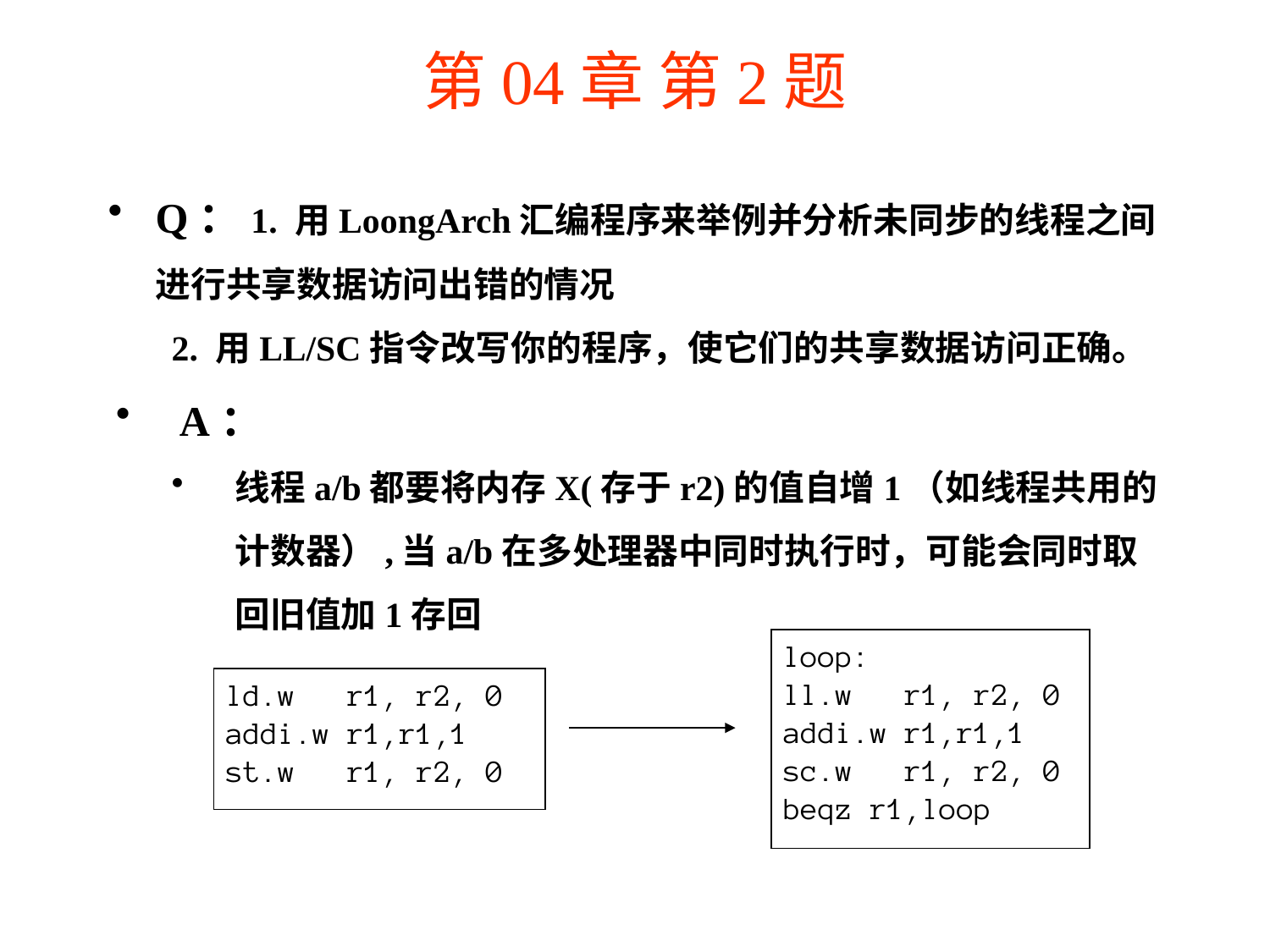

# 第04章 第2题
Q：1. 用LoongArch汇编程序来举例并分析未同步的线程之间进行共享数据访问出错的情况
2. 用LL/SC指令改写你的程序，使它们的共享数据访问正确。
A：
线程a/b都要将内存X(存于r2)的值自增1（如线程共用的计数器）,当a/b在多处理器中同时执行时，可能会同时取回旧值加1存回

loop:
ll.w   r1, r2, 0
addi.w r1,r1,1
sc.w   r1, r2, 0
beqz r1,loop
ld.w   r1, r2, 0
addi.w r1,r1,1
st.w   r1, r2, 0